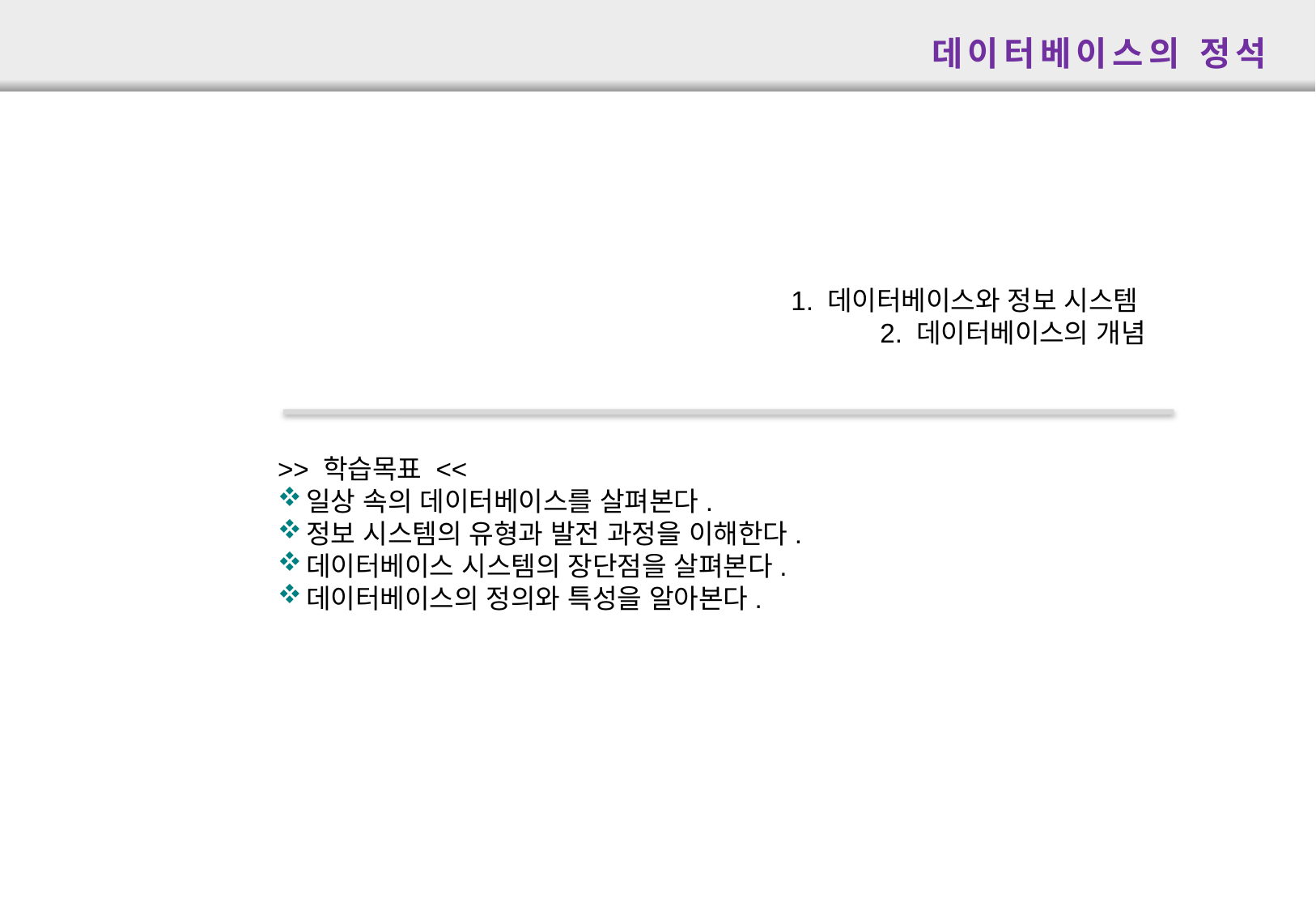

데이터베이스의 정석
1. 데이터베이스와 정보 시스템
 2. 데이터베이스의 개념

>> 학습목표 <<
일상 속의 데이터베이스를 살펴본다.
정보 시스템의 유형과 발전 과정을 이해한다.
데이터베이스 시스템의 장단점을 살펴본다.
데이터베이스의 정의와 특성을 알아본다.